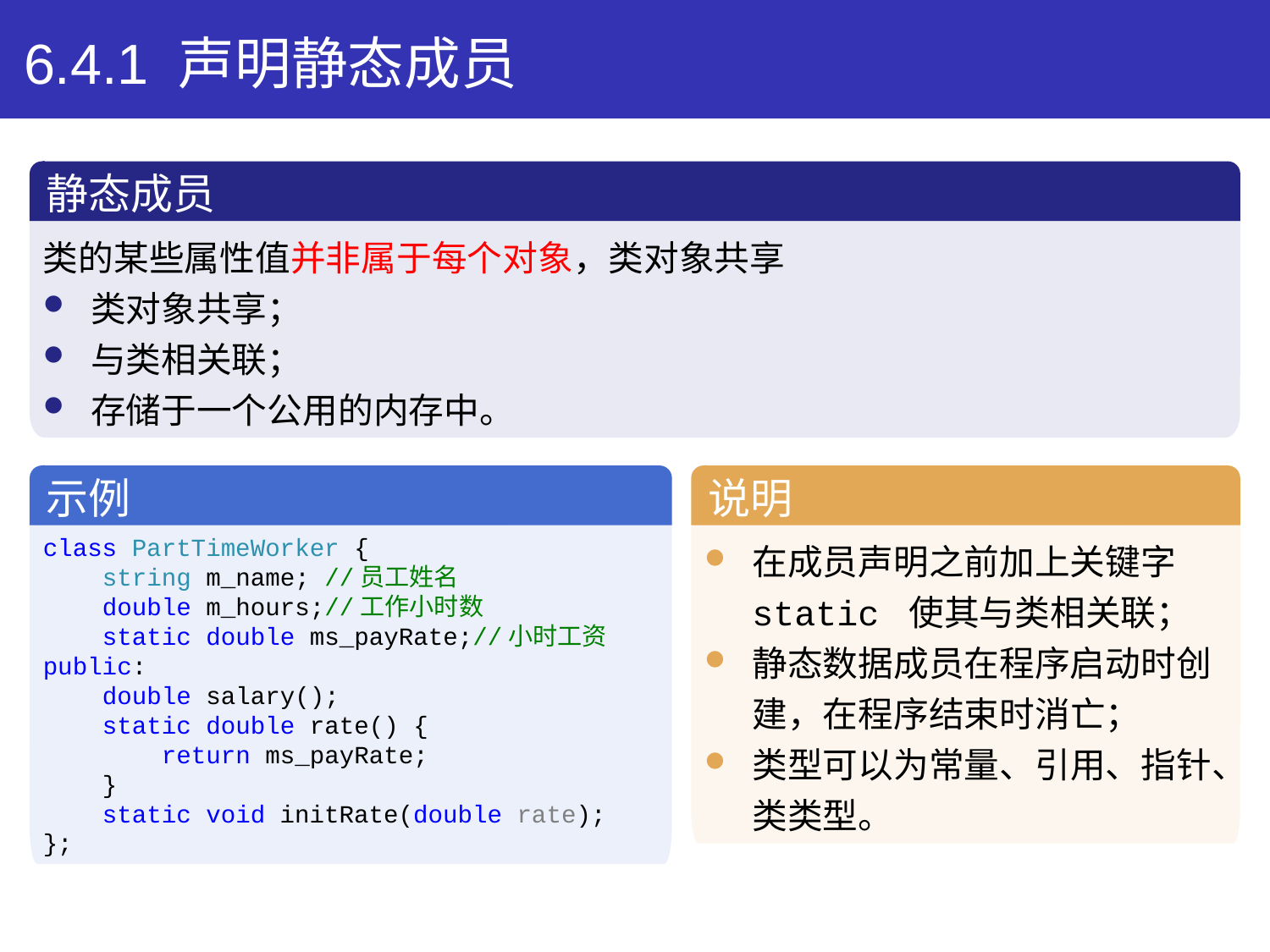

6.4.1 声明静态成员
静态成员
类的某些属性值并非属于每个对象，类对象共享
类对象共享；
与类相关联；
存储于一个公用的内存中。
示例

class PartTimeWorker {
    string m_name; //员工姓名
    double m_hours;//工作小时数
    static double ms_payRate;//小时工资
public:
    double salary();
    static double rate() {
        return ms_payRate;
    }
    static void initRate(double rate);
};
说明

在成员声明之前加上关键字 static 使其与类相关联；
静态数据成员在程序启动时创建，在程序结束时消亡；
类型可以为常量、引用、指针、类类型。
49